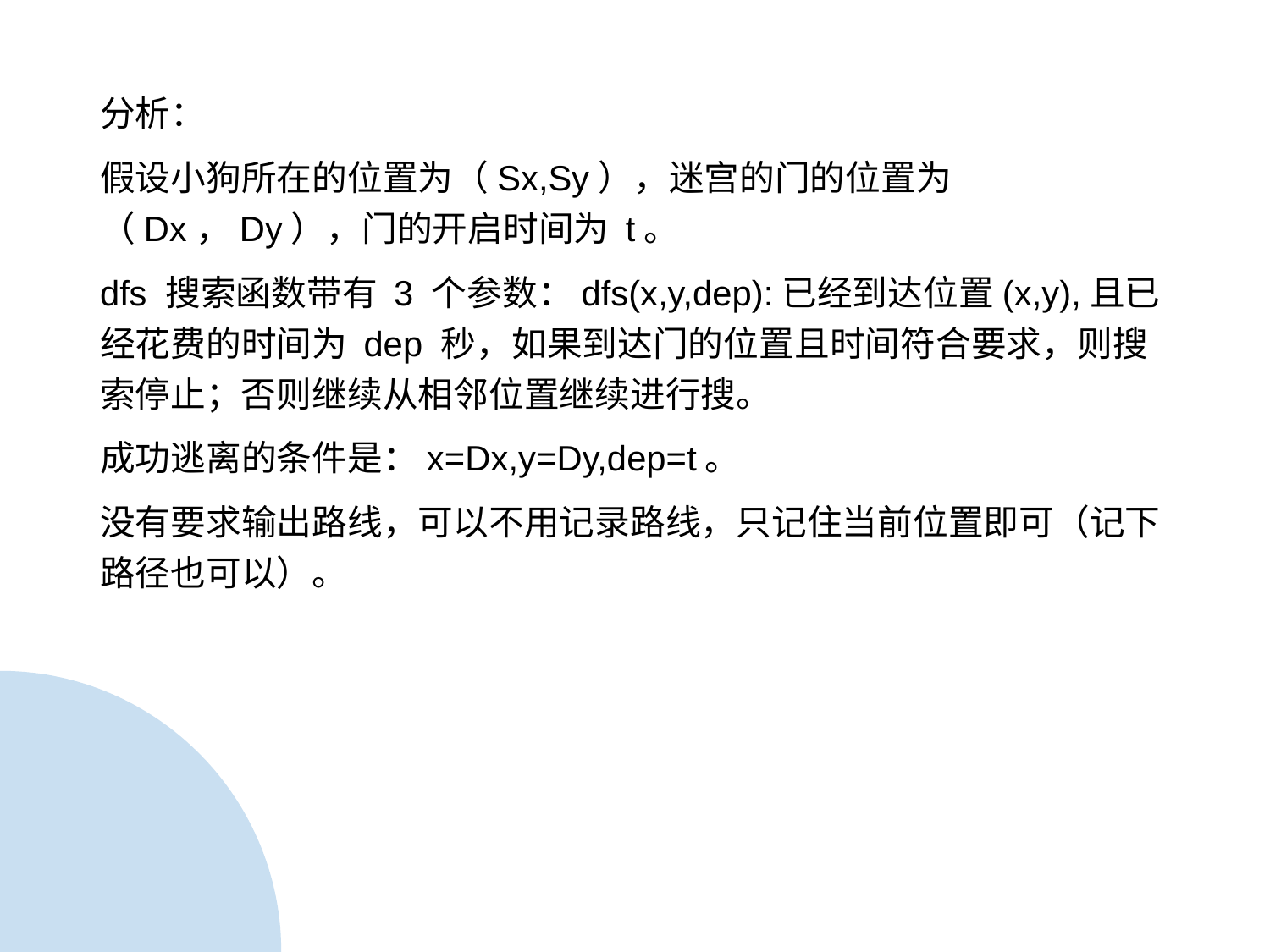

分析：
假设小狗所在的位置为（Sx,Sy），迷宫的门的位置为（Dx，Dy），门的开启时间为 t。
dfs 搜索函数带有 3 个参数：dfs(x,y,dep):已经到达位置(x,y),且已经花费的时间为 dep 秒，如果到达门的位置且时间符合要求，则搜索停止；否则继续从相邻位置继续进行搜。
成功逃离的条件是：x=Dx,y=Dy,dep=t。
没有要求输出路线，可以不用记录路线，只记住当前位置即可（记下路径也可以）。